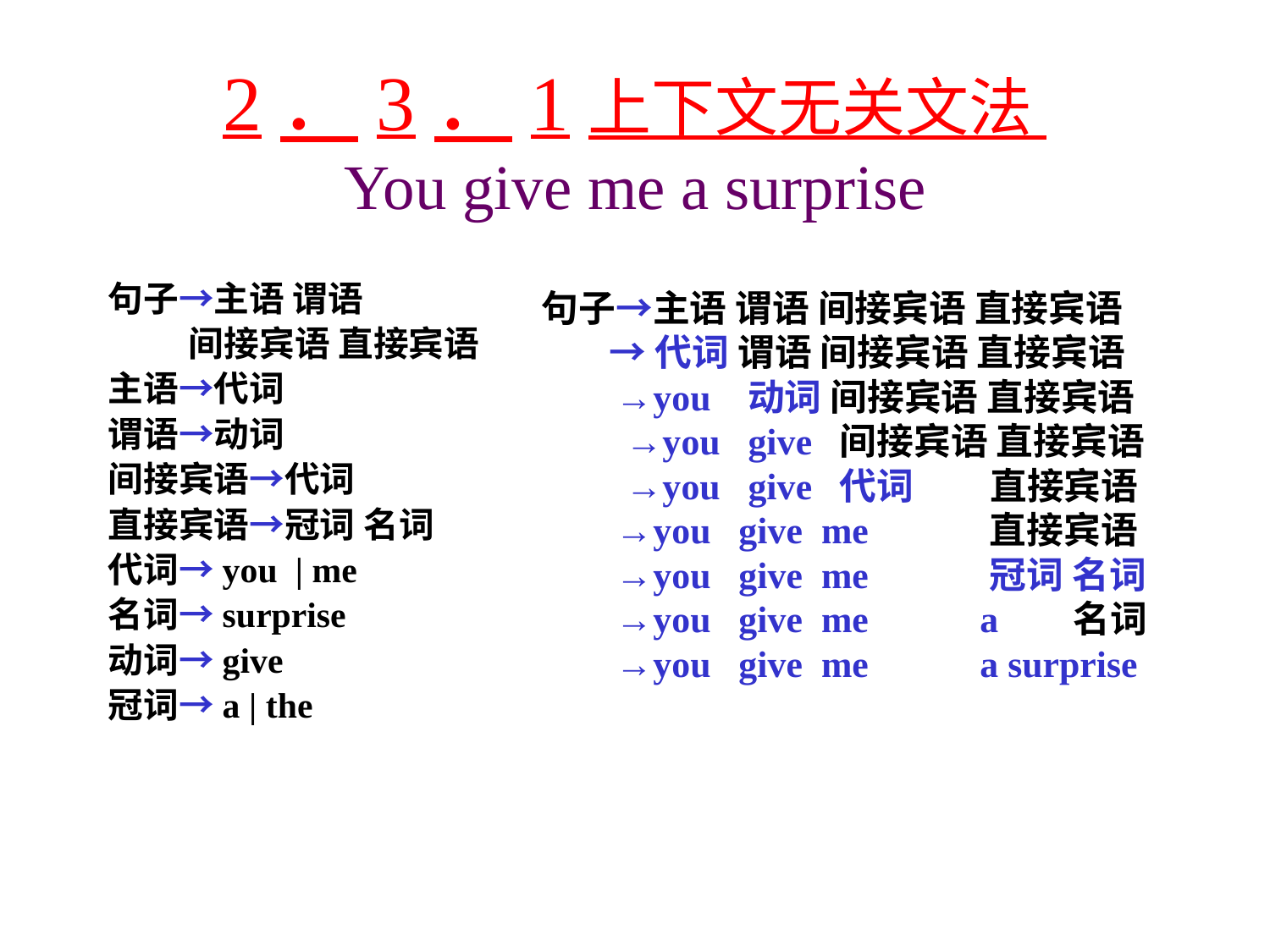

# 2．3．1上下文无关文法 You give me a surprise
句子→主语 谓语
         间接宾语 直接宾语
主语→代词
谓语→动词
间接宾语→代词
直接宾语→冠词 名词
代词→you  | me
名词→surprise
动词→give
冠词→a | the

句子→主语 谓语 间接宾语 直接宾语
        →代词 谓语 间接宾语 直接宾语
        →you   动词 间接宾语 直接宾语
         →you   give  间接宾语 直接宾语
         →you   give  代词         直接宾语
        →you   give  me            直接宾语
        →you   give  me            冠词 名词
        →you   give  me            a       名词
        →you   give  me            a surprise